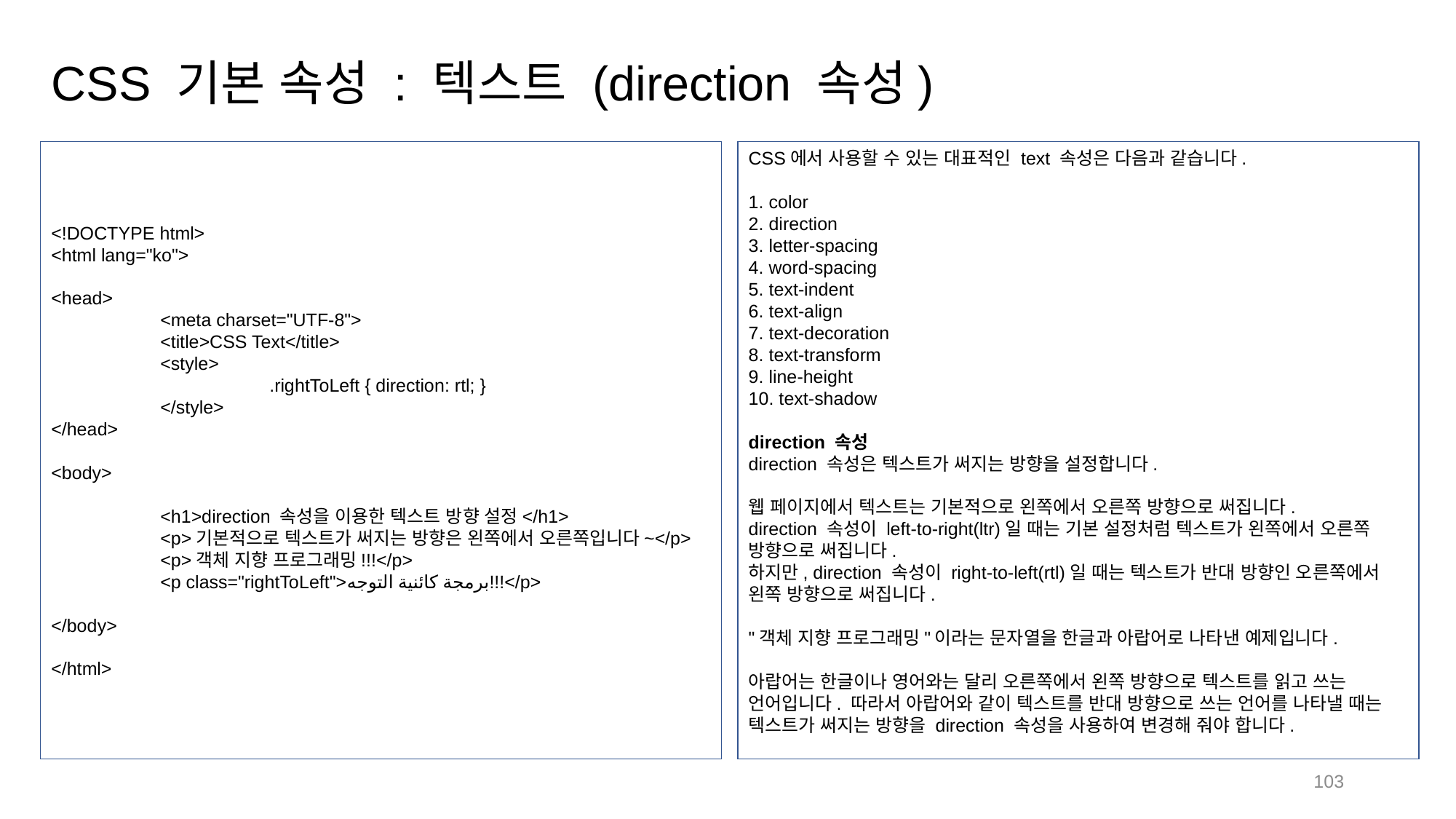

# CSS 기본 속성 : 텍스트 (direction 속성)
<!DOCTYPE html>
<html lang="ko">

<head>
	<meta charset="UTF-8">
	<title>CSS Text</title>
	<style>
		.rightToLeft { direction: rtl; }
	</style>
</head>

<body>

	<h1>direction 속성을 이용한 텍스트 방향 설정</h1>
	<p>기본적으로 텍스트가 써지는 방향은 왼쪽에서 오른쪽입니다~</p>
	<p>객체 지향 프로그래밍!!!</p>
	<p class="rightToLeft">برمجة كائنية التوجه!!!</p>

</body>

</html>
CSS에서 사용할 수 있는 대표적인 text 속성은 다음과 같습니다.

1. color
2. direction
3. letter-spacing
4. word-spacing
5. text-indent
6. text-align
7. text-decoration
8. text-transform
9. line-height
10. text-shadow

direction 속성
direction 속성은 텍스트가 써지는 방향을 설정합니다.

웹 페이지에서 텍스트는 기본적으로 왼쪽에서 오른쪽 방향으로 써집니다.
direction 속성이 left-to-right(ltr)일 때는 기본 설정처럼 텍스트가 왼쪽에서 오른쪽 방향으로 써집니다.
하지만, direction 속성이 right-to-left(rtl)일 때는 텍스트가 반대 방향인 오른쪽에서 왼쪽 방향으로 써집니다.

"객체 지향 프로그래밍"이라는 문자열을 한글과 아랍어로 나타낸 예제입니다.

아랍어는 한글이나 영어와는 달리 오른쪽에서 왼쪽 방향으로 텍스트를 읽고 쓰는 언어입니다. 따라서 아랍어와 같이 텍스트를 반대 방향으로 쓰는 언어를 나타낼 때는 텍스트가 써지는 방향을 direction 속성을 사용하여 변경해 줘야 합니다.

103